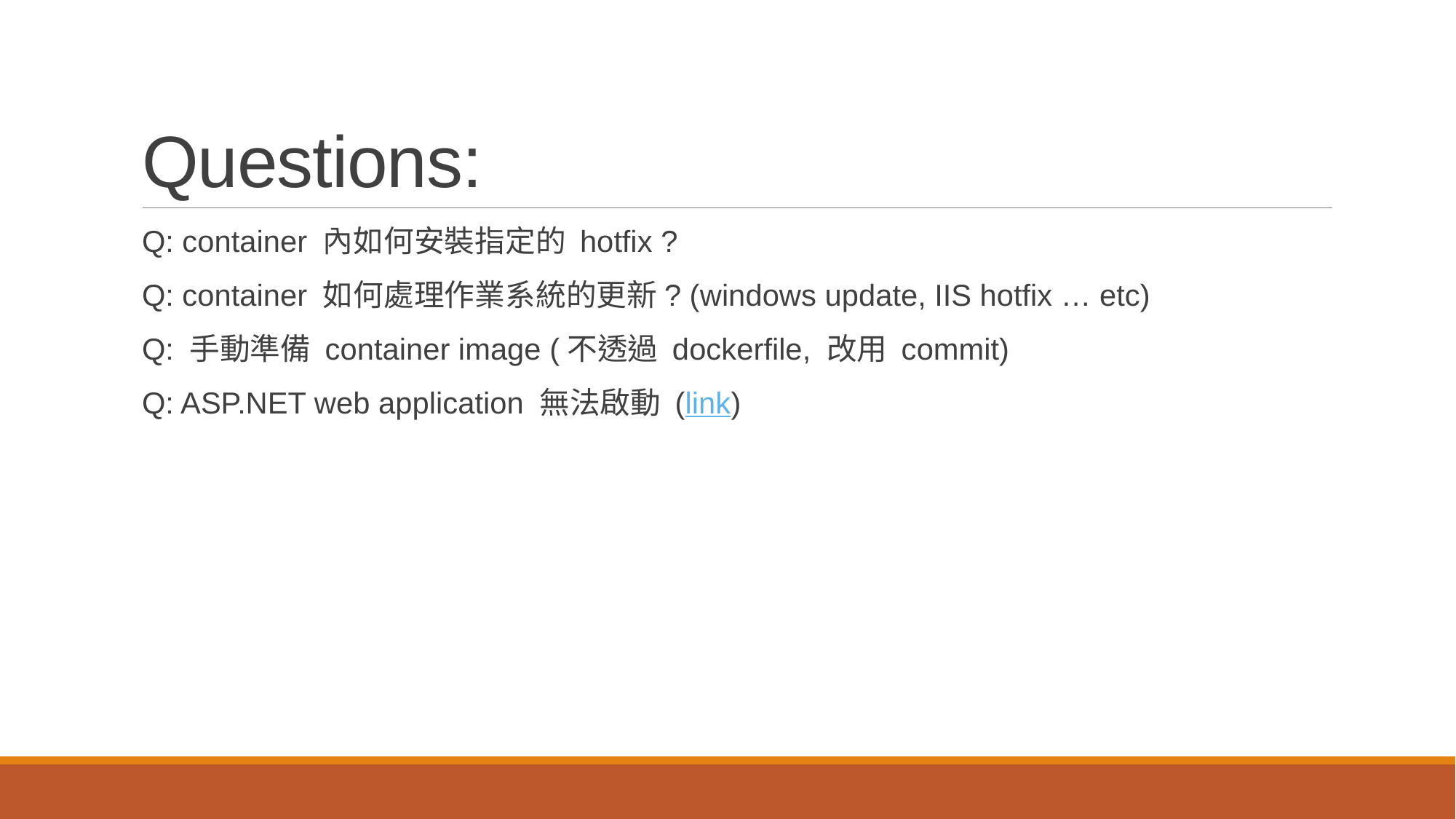

# Questions:
Q: container 內如何安裝指定的 hotfix ?
Q: container 如何處理作業系統的更新? (windows update, IIS hotfix … etc)
Q: 手動準備 container image (不透過 dockerfile, 改用 commit)
Q: ASP.NET web application 無法啟動 (link)